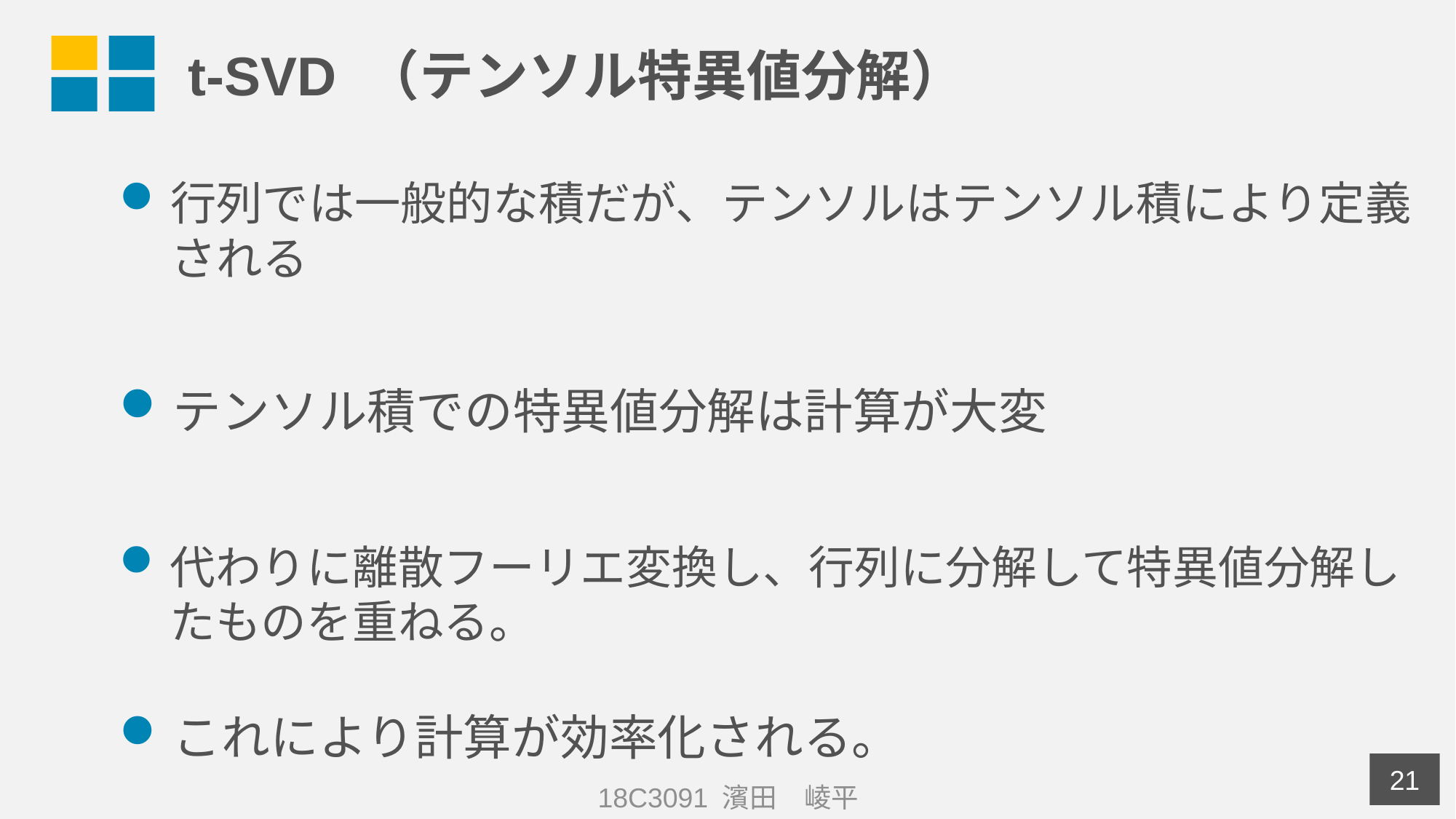

# t-SVD （テンソル特異値分解）
行列では一般的な積だが、テンソルはテンソル積により定義される
テンソル積での特異値分解は計算が大変
代わりに離散フーリエ変換し、行列に分解して特異値分解したものを重ねる。
これにより計算が効率化される。
21
18C3091 濱田　崚平